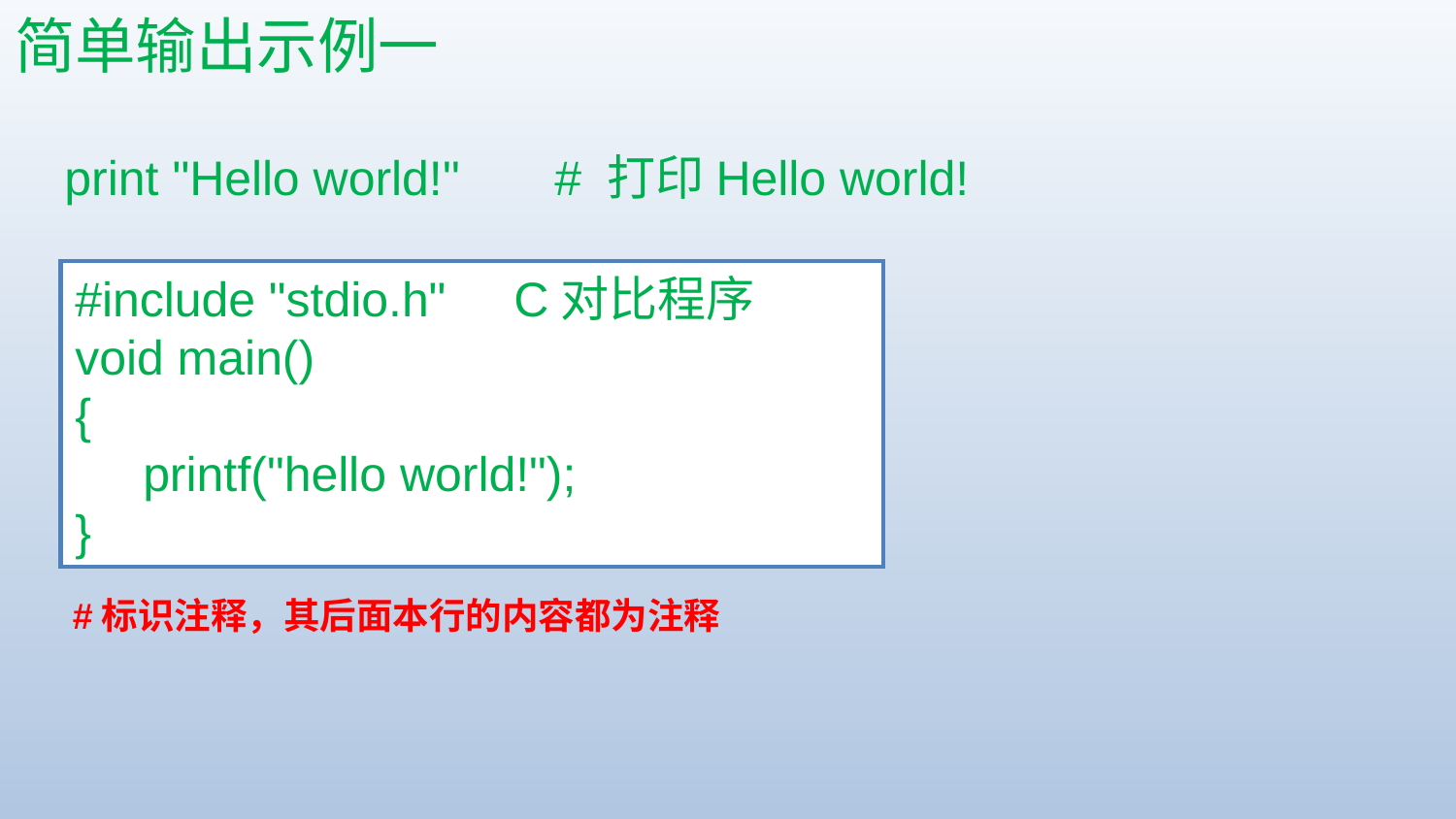

# 简单输出示例一
print "Hello world!"       # 打印Hello world!
#include "stdio.h"     C对比程序
void main()
{
     printf("hello world!");
}
#标识注释，其后面本行的内容都为注释